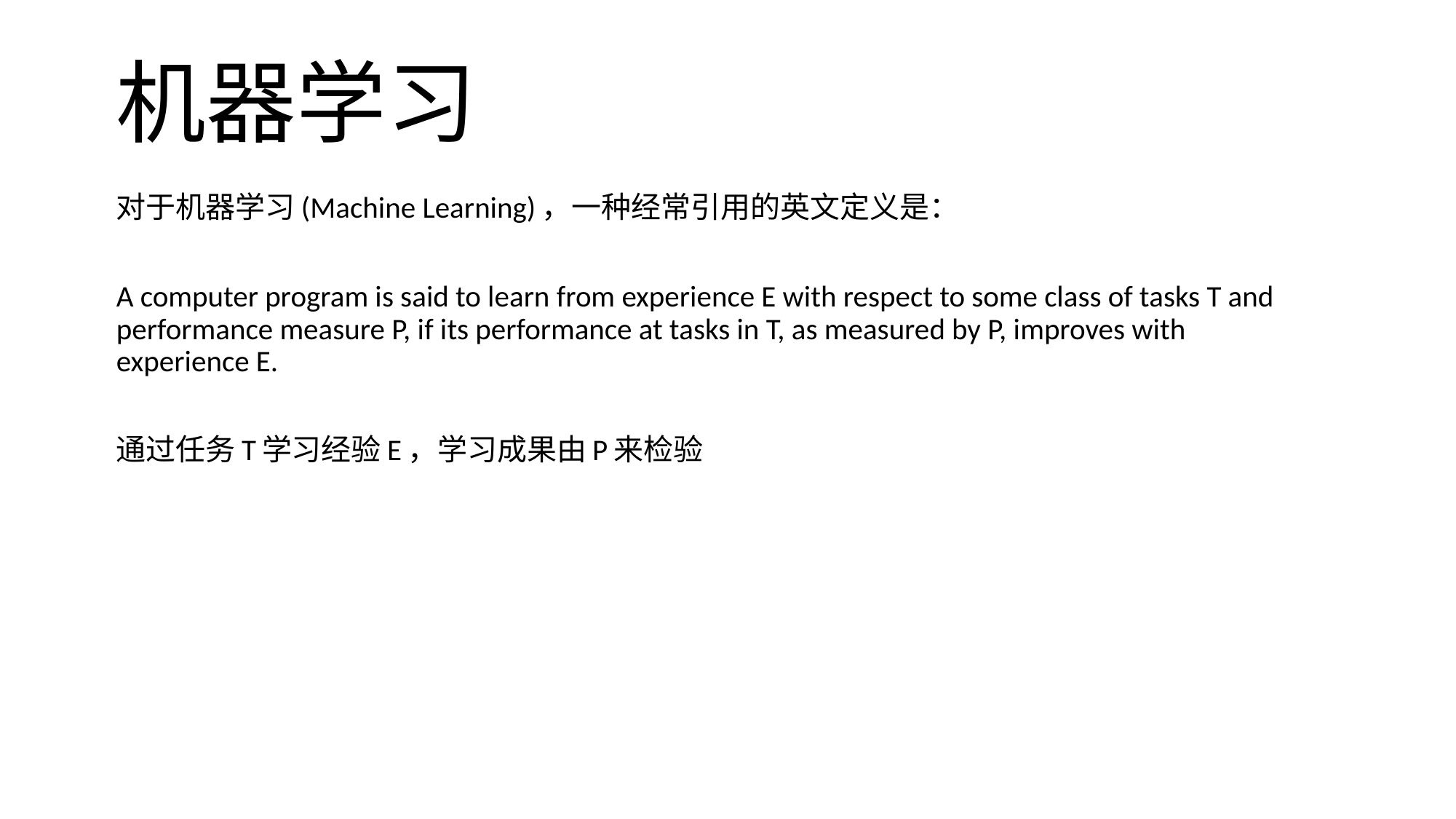

# 机器学习
对于机器学习(Machine Learning)，一种经常引用的英文定义是：

A computer program is said to learn from experience E with respect to some class of tasks T and performance measure P, if its performance at tasks in T, as measured by P, improves with experience E.

通过任务T学习经验E，学习成果由P来检验